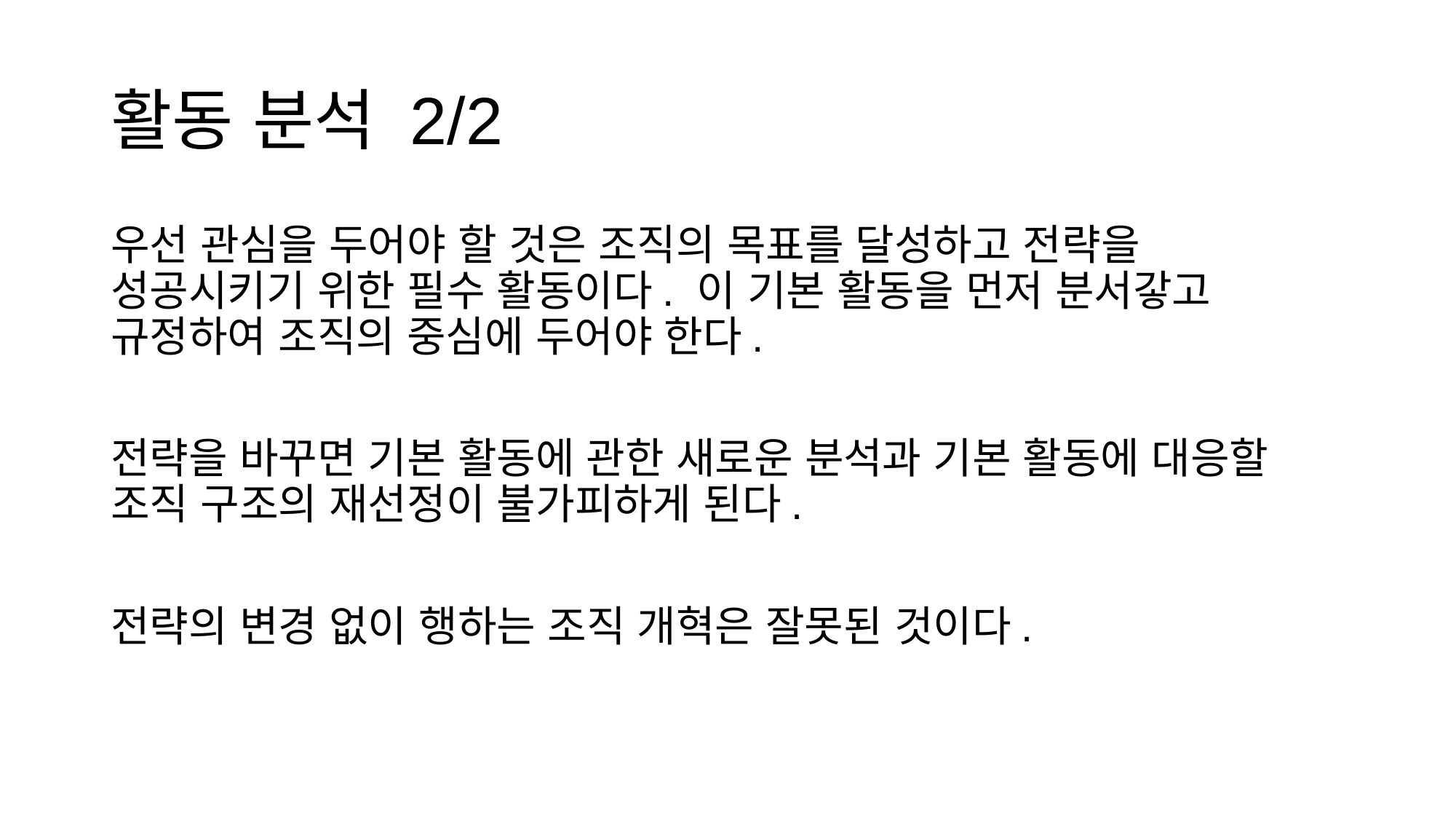

# 활동 분석 2/2
우선 관심을 두어야 할 것은 조직의 목표를 달성하고 전략을 성공시키기 위한 필수 활동이다. 이 기본 활동을 먼저 분서갛고 규정하여 조직의 중심에 두어야 한다.

전략을 바꾸면 기본 활동에 관한 새로운 분석과 기본 활동에 대응할 조직 구조의 재선정이 불가피하게 된다.

전략의 변경 없이 행하는 조직 개혁은 잘못된 것이다.